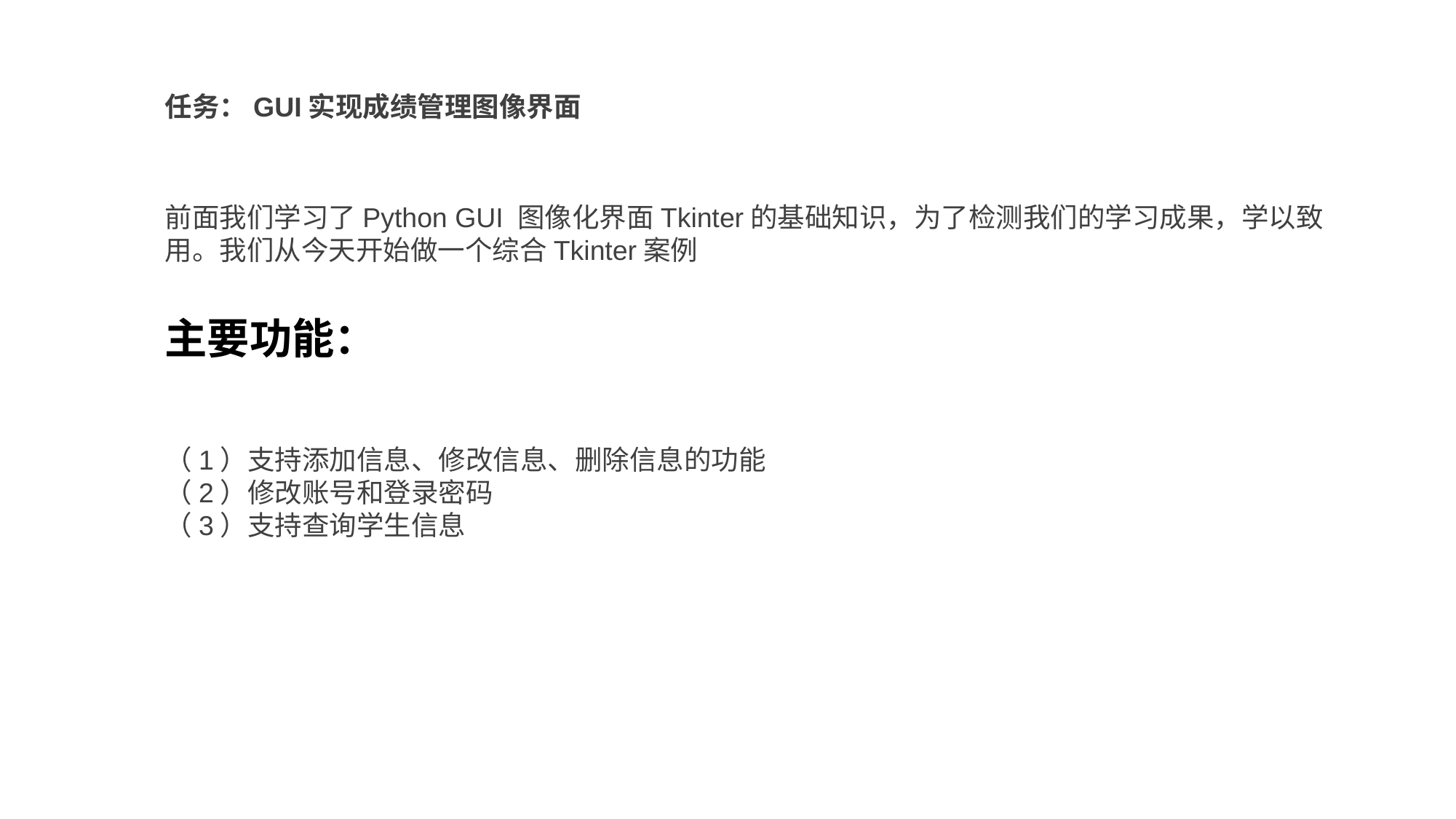

任务：GUI实现成绩管理图像界面
前面我们学习了Python GUI 图像化界面Tkinter的基础知识，为了检测我们的学习成果，学以致用。我们从今天开始做一个综合Tkinter案例
主要功能：
（1）支持添加信息、修改信息、删除信息的功能
（2）修改账号和登录密码
（3）支持查询学生信息